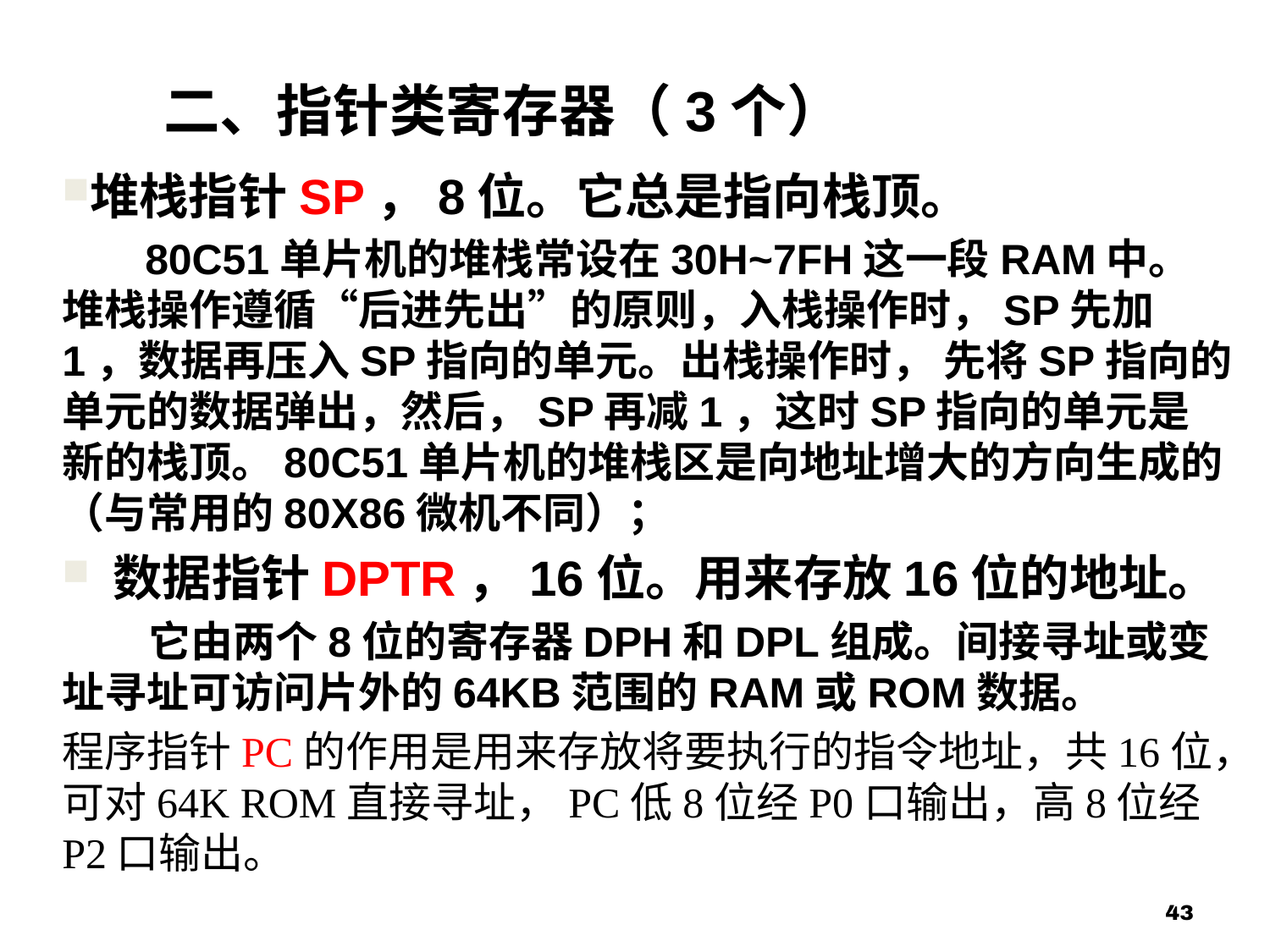

二、指针类寄存器（3个）
堆栈指针SP，8位。它总是指向栈顶。
       80C51单片机的堆栈常设在30H~7FH这一段RAM中。堆栈操作遵循“后进先出”的原则，入栈操作时，SP先加1，数据再压入SP指向的单元。出栈操作时， 先将SP指向的单元的数据弹出，然后，SP再减1，这时SP指向的单元是新的栈顶。80C51单片机的堆栈区是向地址增大的方向生成的（与常用的80X86微机不同）；
 数据指针DPTR，16位。用来存放16位的地址。
        它由两个8位的寄存器DPH和DPL组成。间接寻址或变址寻址可访问片外的64KB范围的RAM或ROM数据。
程序指针PC的作用是用来存放将要执行的指令地址，共16位，可对64K ROM直接寻址，PC低8位经P0口输出，高8位经P2口输出。

43